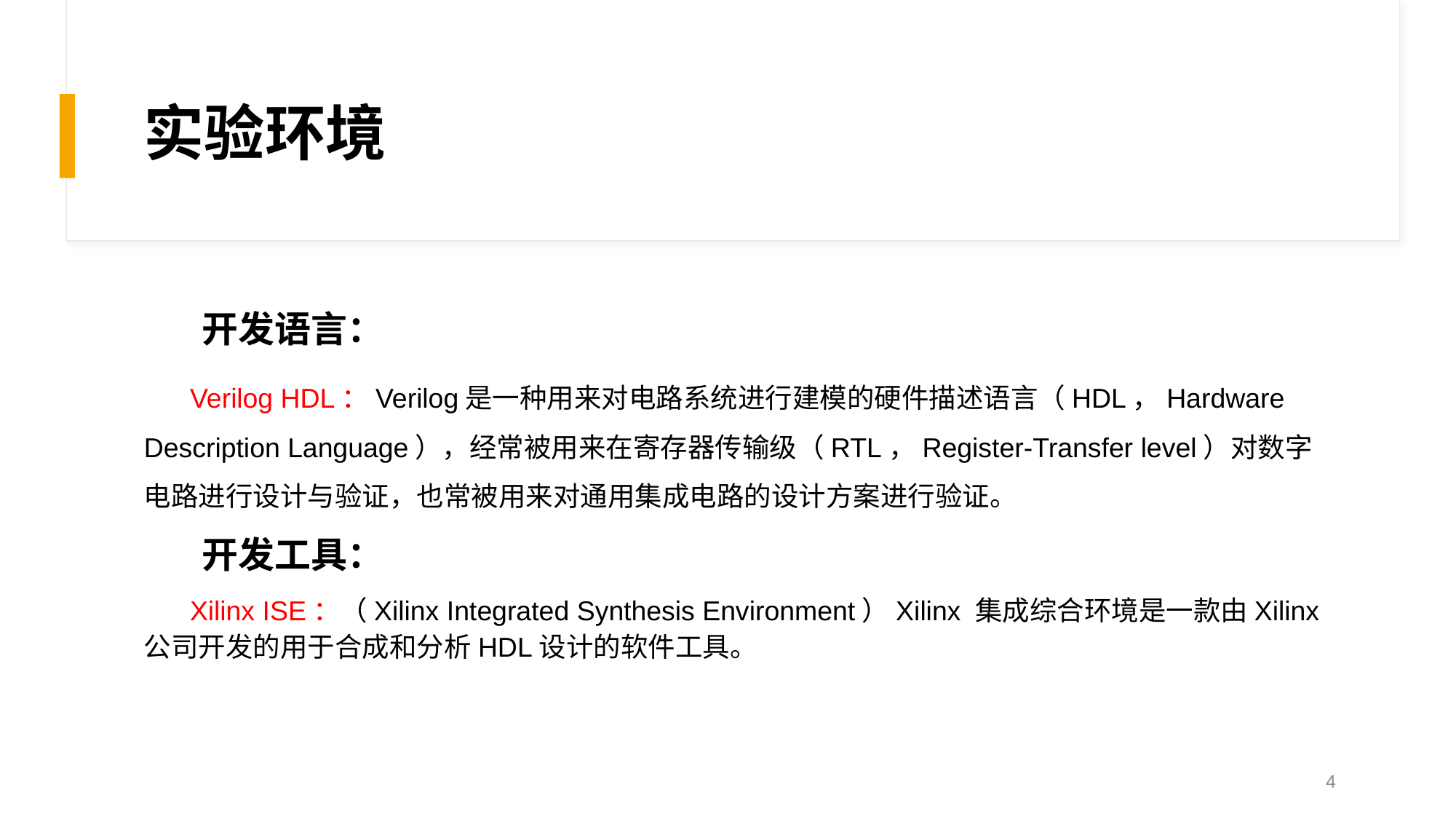

# 实验环境
      开发语言：
      Verilog HDL：Verilog是一种用来对电路系统进行建模的硬件描述语言（HDL，Hardware Description Language），经常被用来在寄存器传输级（RTL，Register-Transfer level）对数字电路进行设计与验证，也常被用来对通用集成电路的设计方案进行验证。
      开发工具：
      Xilinx ISE：（Xilinx Integrated Synthesis Environment）Xilinx 集成综合环境是一款由Xilinx公司开发的用于合成和分析HDL设计的软件工具。
4